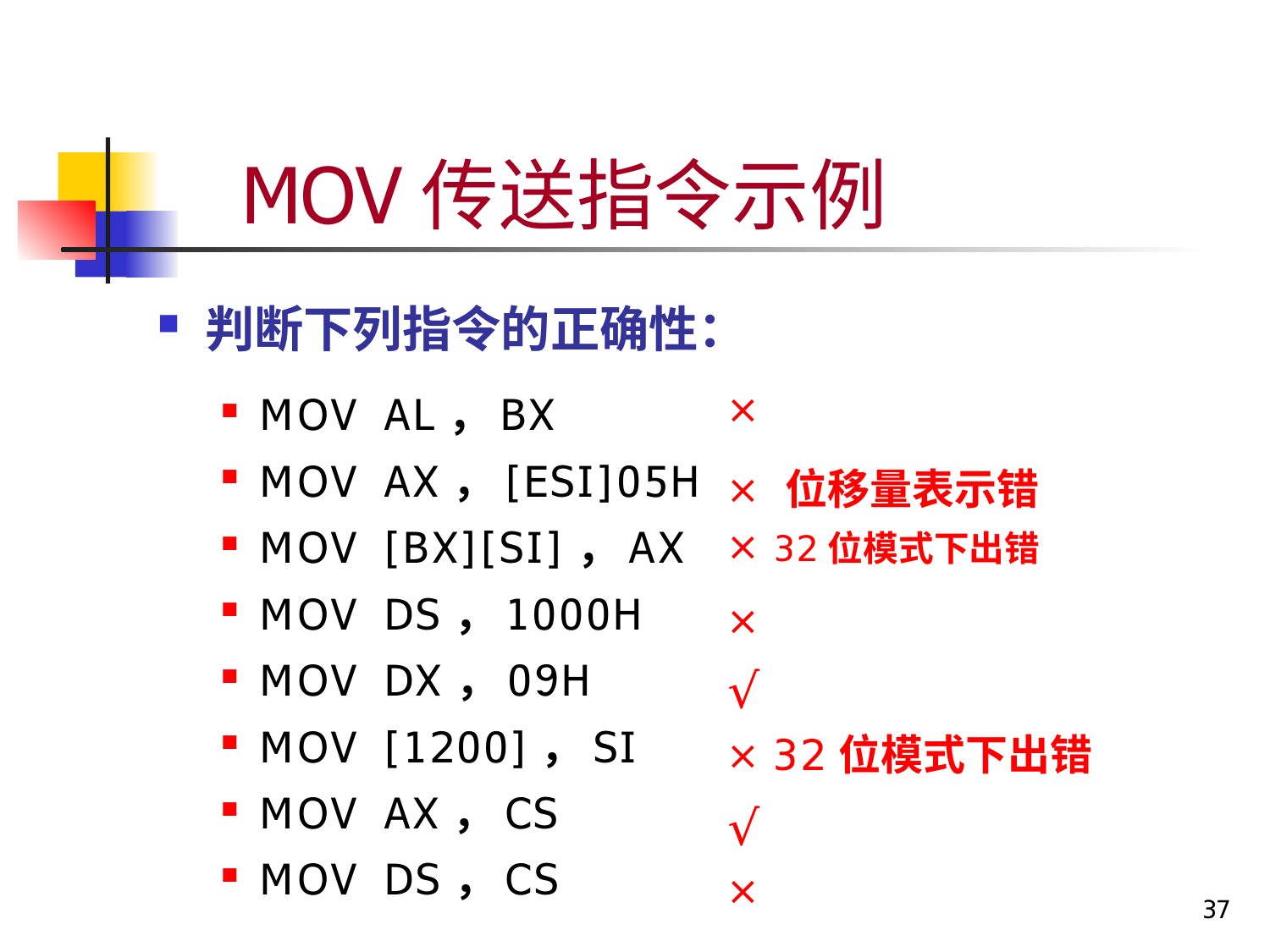

# MOV传送指令示例
判断下列指令的正确性：
MOV  AL，BX
MOV  AX，[ESI]05H
MOV  [BX][SI]，AX
MOV  DS，1000H
MOV  DX，09H
MOV  [1200]，SI
MOV  AX，CS
MOV  DS，CS
×
× 位移量表示错
× 32位模式下出错
×
√
× 32位模式下出错
√
×
37